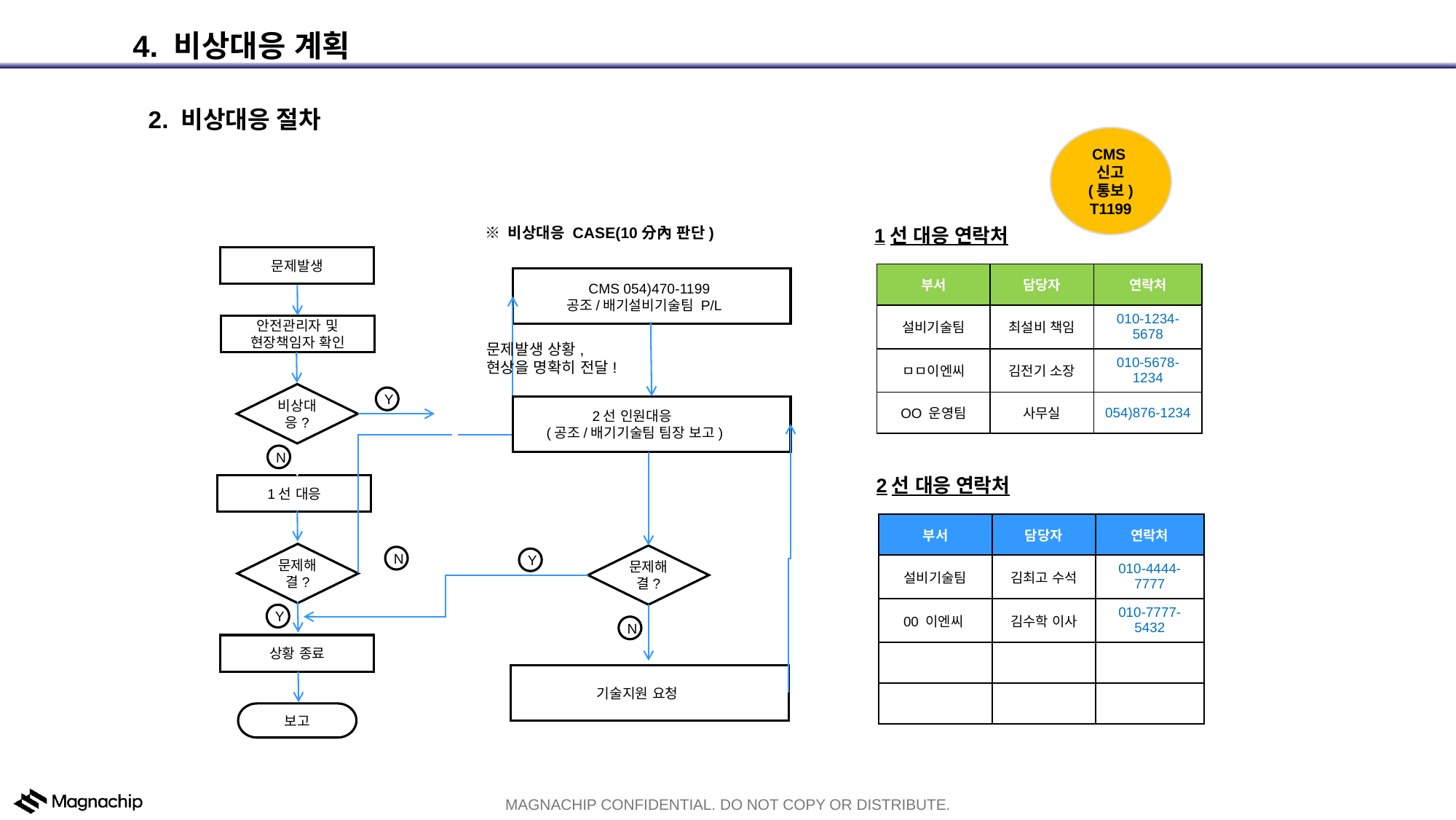

4. 비상대응 계획
2. 비상대응 절차
CMS신고
(통보)
T1199

※ 비상대응 CASE(10分內 판단)
문제발생
                 CMS 054)470-1199
          공조/배기설비기술팀 P/L
안전관리자 및 현장책임자 확인
문제발생 상황,
현상을 명확히 전달!
비상대응?
                  2선 인원대응
      (공조/배기기술팀 팀장 보고)
N
1선 대응
문제해결?
문제해결?
N
Y
Y
N
상황 종료
                  기술지원 요청
보고
Y
1선 대응 연락처
| 부서 | 담당자 | 연락처 |
| --- | --- | --- |
| 설비기술팀 | 최설비 책임 | 010-1234-5678 |
| ㅁㅁ이엔씨 | 김전기 소장 | 010-5678-1234 |
| OO 운영팀 | 사무실 | 054)876-1234 |
2선 대응 연락처
| 부서 | 담당자 | 연락처 |
| --- | --- | --- |
| 설비기술팀 | 김최고 수석 | 010-4444-7777 |
| 00 이엔씨 | 김수학 이사 | 010-7777-5432 |
|  |  |  |
|  |  |  |